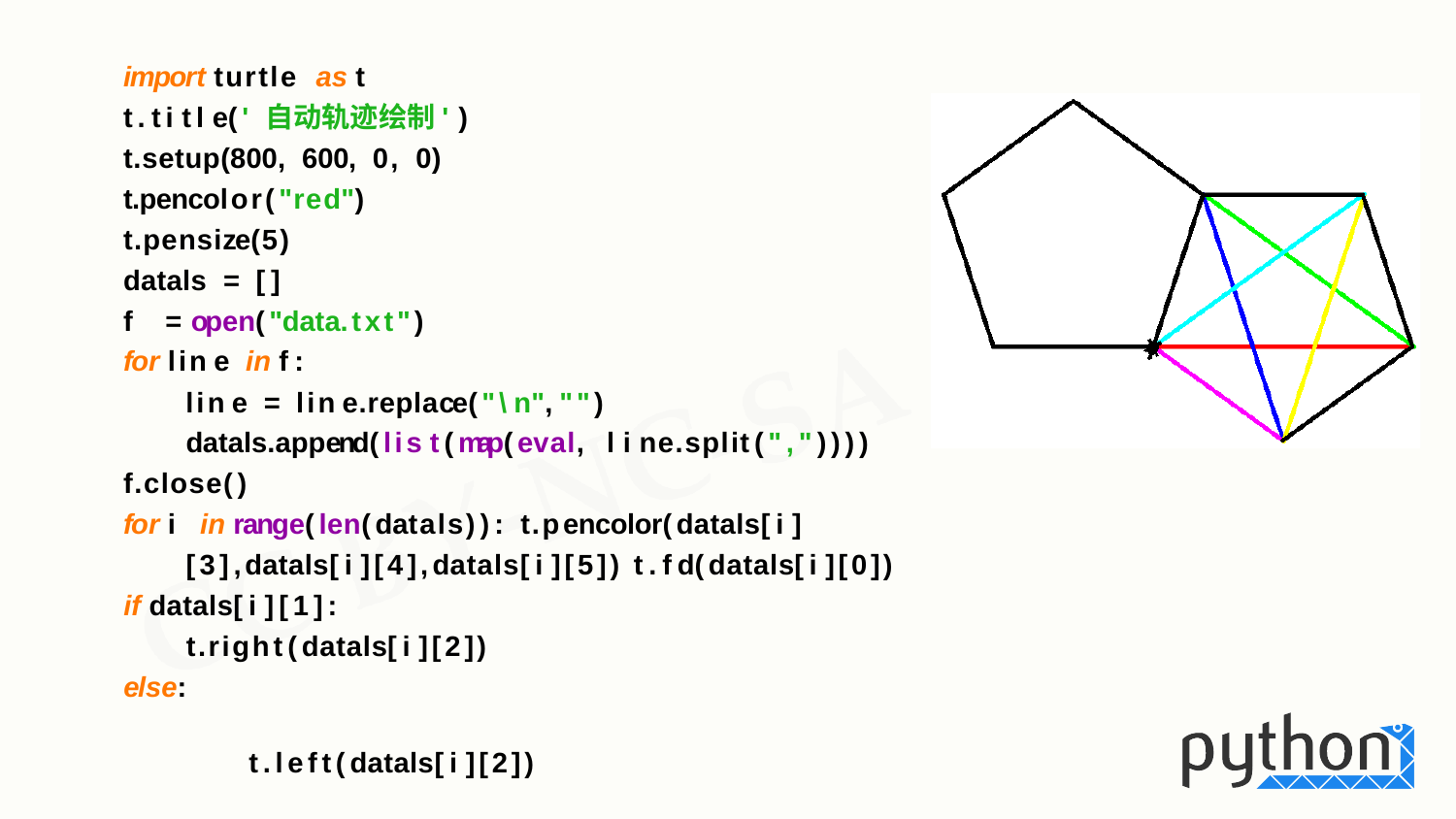

import turtle  as t t.title('自动轨迹绘制') t.setup(800,  600,  0,  0) t.pencolor("red") t.pensize(5)
datals  =  []
f  =  open("data.txt")
for line  in f:
line  =  line.replace("\n","") datals.append(list(map(eval,  line.split(","))))
f.close()
for i  in range(len(datals)): t.pencolor(datals[i][3],datals[i][4],datals[i][5]) t.fd(datals[i][0])
if datals[i][1]:
t.right(datals[i][2])
else:

t.left(datals[i][2])